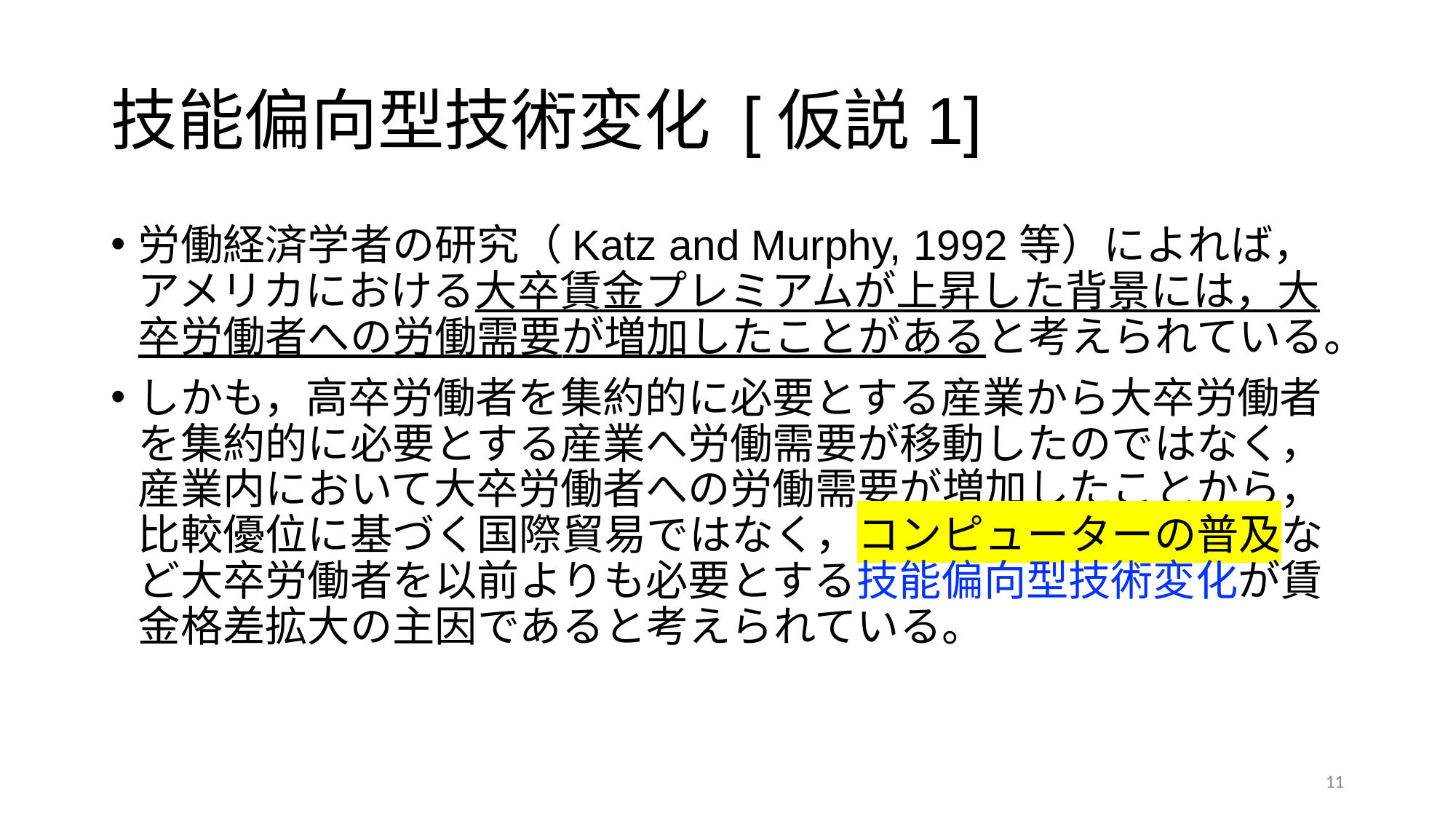

# 技能偏向型技術変化 [仮説1]
労働経済学者の研究（Katz and Murphy, 1992等）によれば，アメリカにおける大卒賃金プレミアムが上昇した背景には，大卒労働者への労働需要が増加したことがあると考えられている。
しかも，高卒労働者を集約的に必要とする産業から大卒労働者を集約的に必要とする産業へ労働需要が移動したのではなく，産業内において大卒労働者への労働需要が増加したことから，比較優位に基づく国際貿易ではなく，コンピューターの普及など大卒労働者を以前よりも必要とする技能偏向型技術変化が賃金格差拡大の主因であると考えられている。
11